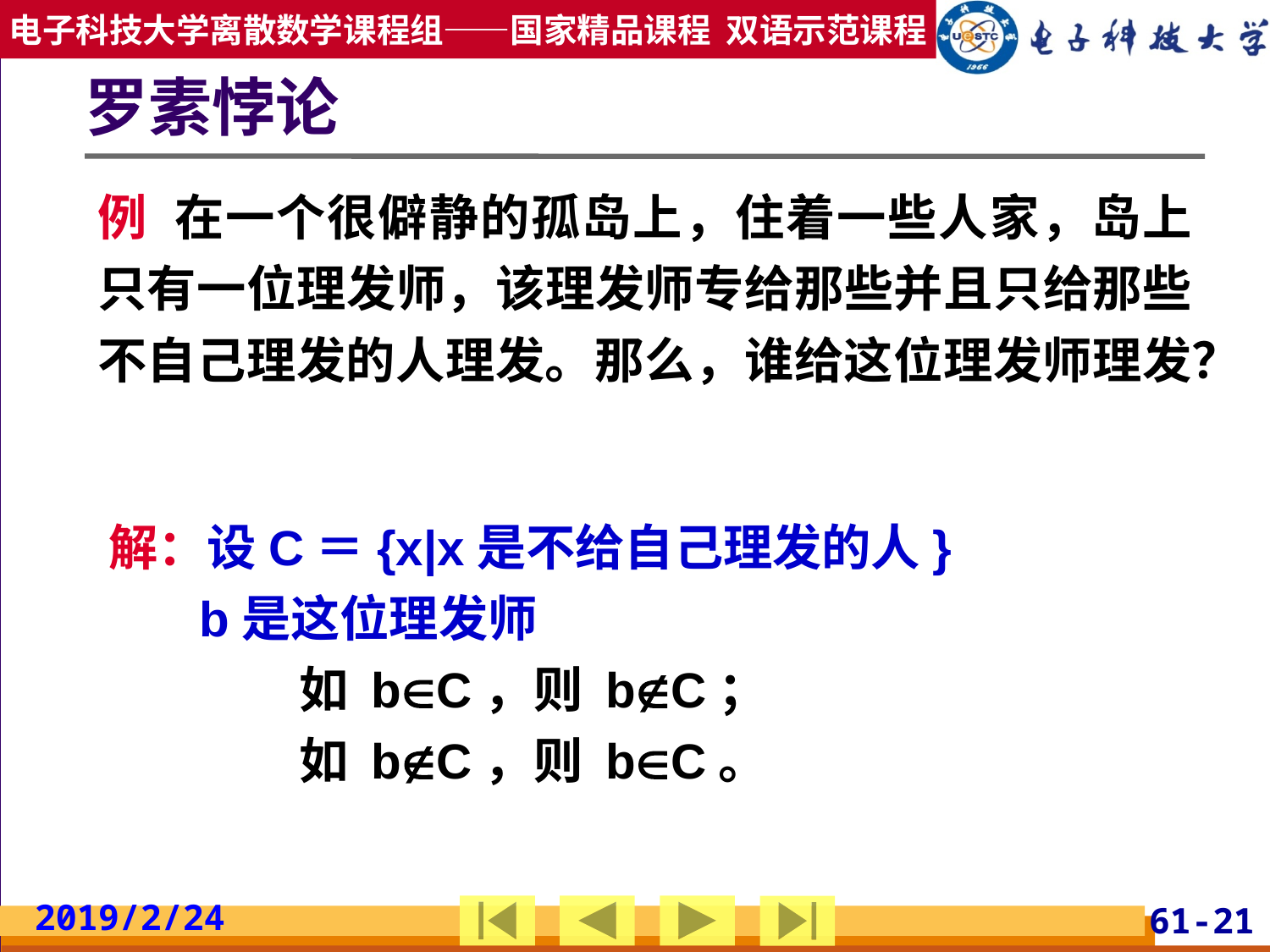

# 罗素悖论
例  在一个很僻静的孤岛上，住着一些人家，岛上只有一位理发师，该理发师专给那些并且只给那些不自己理发的人理发。那么，谁给这位理发师理发？
解：设C＝{x|x是不给自己理发的人}
  b是这位理发师
	如 b∈C，则 b∉C；
	如 b∉C，则 b∈C。
2019/2/24